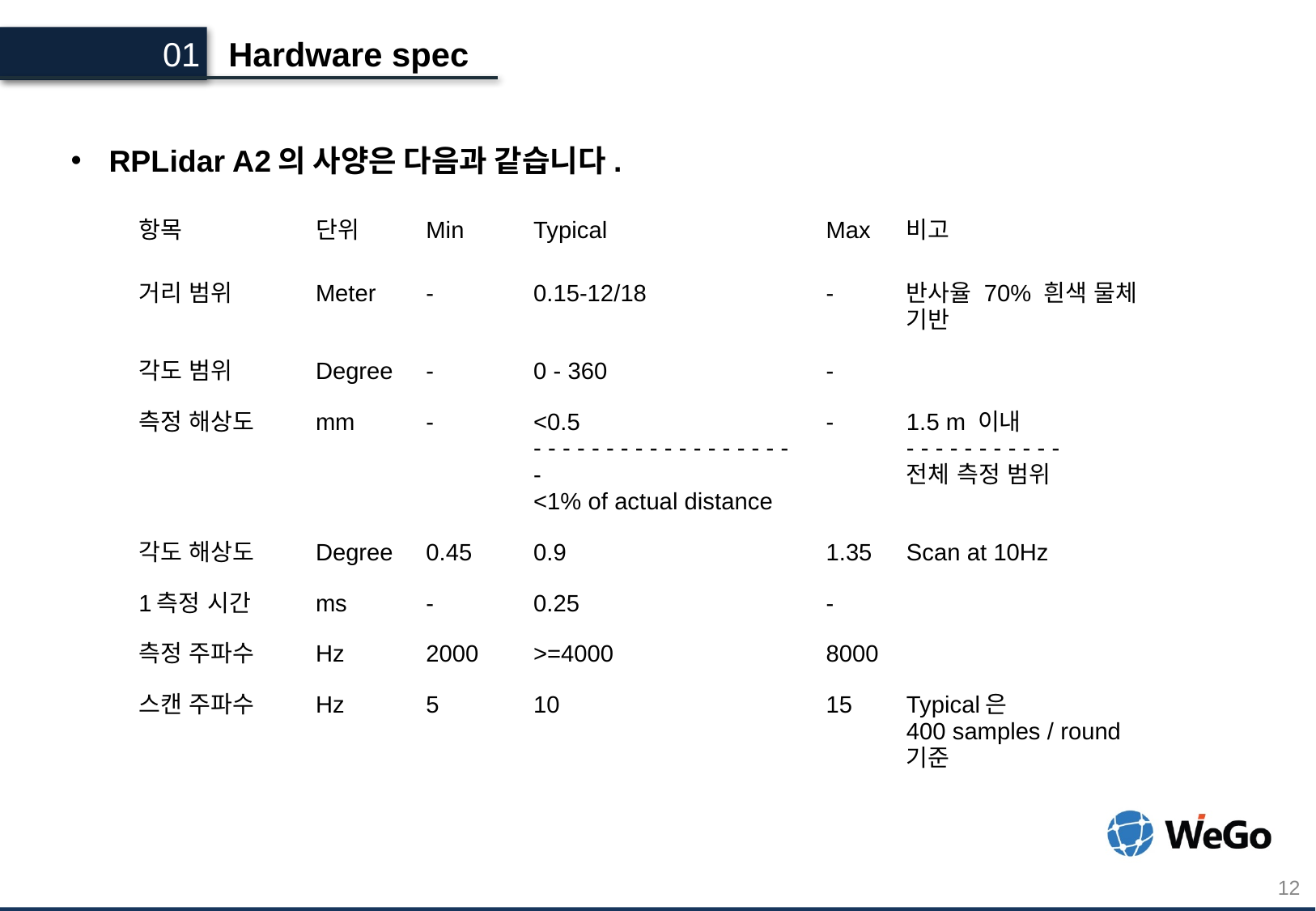

Hardware spec

01.
RPLidar A2의 사양은 다음과 같습니다.

| 항목 | 단위 | Min | Typical | Max | 비고 |
| --- | --- | --- | --- | --- | --- |
| 거리 범위 | Meter | - | 0.15-12/18 | - | 반사율 70% 흰색 물체 기반 |
| 각도 범위 | Degree | - | 0 - 360 | - |  |
| 측정 해상도 | mm | - | <0.5 - - - - - - - - - - - - - - - - - - - <1% of actual distance | - | 1.5 m 이내 - - - - - - - - - - - 전체 측정 범위 |
| 각도 해상도 | Degree | 0.45 | 0.9 | 1.35 | Scan at 10Hz |
| 1측정 시간 | ms | - | 0.25 | - |  |
| 측정 주파수 | Hz | 2000 | >=4000 | 8000 |  |
| 스캔 주파수 | Hz | 5 | 10 | 15 | Typical은 400 samples / round 기준 |
12